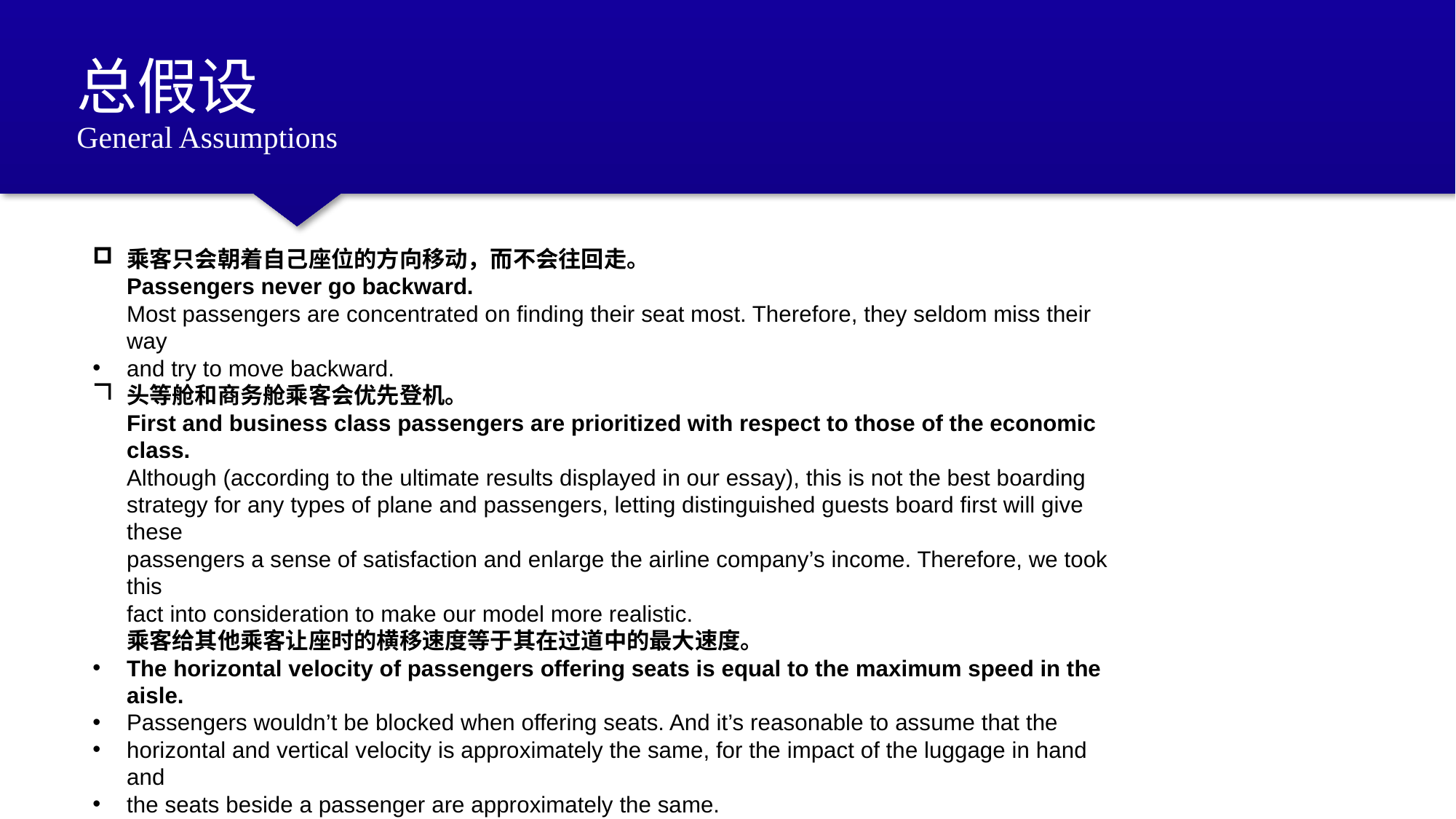

总假设
General Assumptions
乘客只会朝着自己座位的方向移动，而不会往回走。
Passengers never go backward.
Most passengers are concentrated on finding their seat most. Therefore, they seldom miss their way
and try to move backward.
头等舱和商务舱乘客会优先登机。
First and business class passengers are prioritized with respect to those of the economic class.
Although (according to the ultimate results displayed in our essay), this is not the best boarding
strategy for any types of plane and passengers, letting distinguished guests board first will give these
passengers a sense of satisfaction and enlarge the airline company’s income. Therefore, we took this
fact into consideration to make our model more realistic.
乘客给其他乘客让座时的横移速度等于其在过道中的最大速度。
The horizontal velocity of passengers offering seats is equal to the maximum speed in the aisle.
Passengers wouldn’t be blocked when offering seats. And it’s reasonable to assume that the
horizontal and vertical velocity is approximately the same, for the impact of the luggage in hand and
the seats beside a passenger are approximately the same.